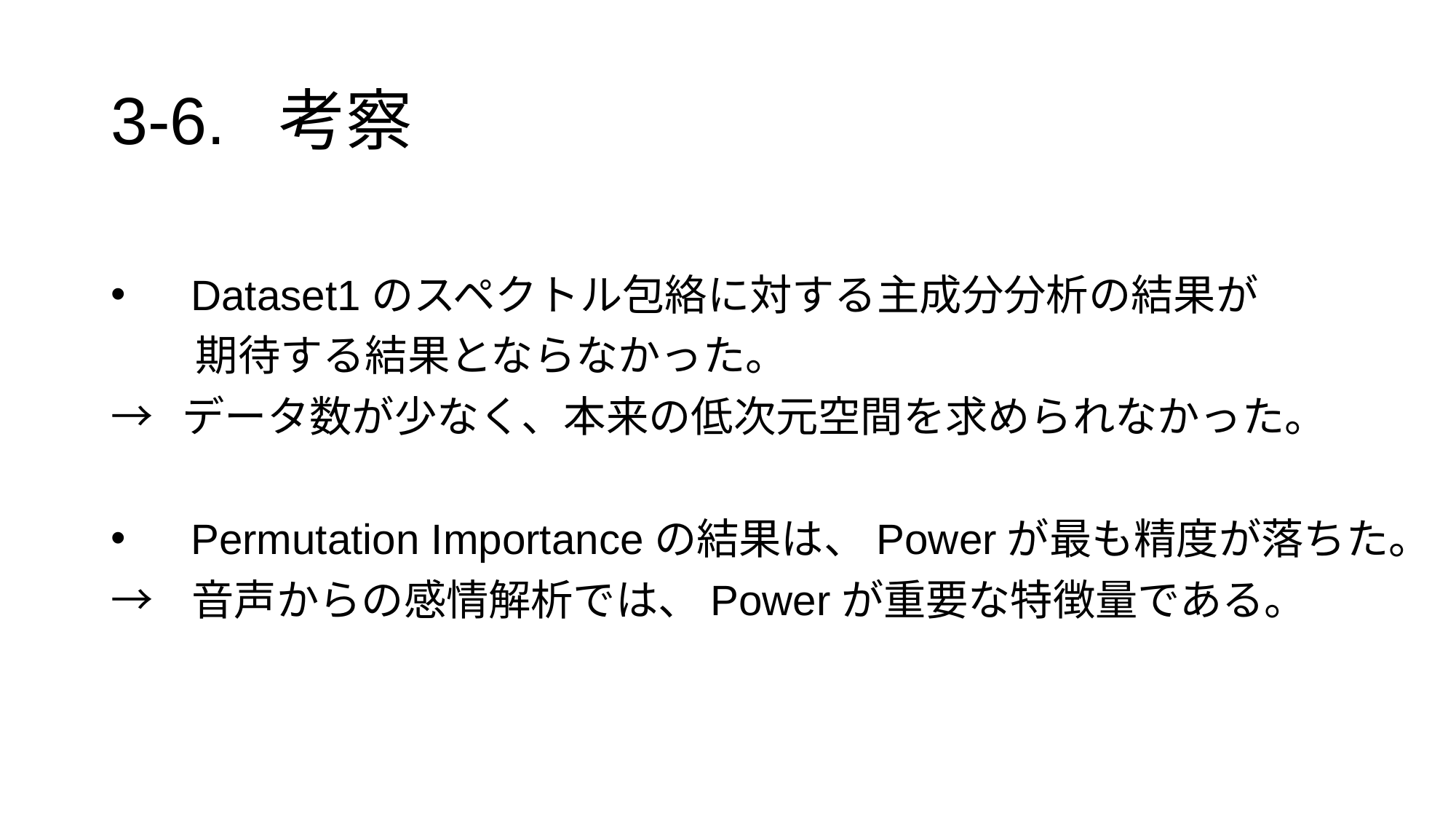

# 3-6.  考察

　Dataset1のスペクトル包絡に対する主成分分析の結果が
　　期待する結果とならなかった。
→  データ数が少なく、本来の低次元空間を求められなかった。

　Permutation Importanceの結果は、Powerが最も精度が落ちた。
→   音声からの感情解析では、Powerが重要な特徴量である。